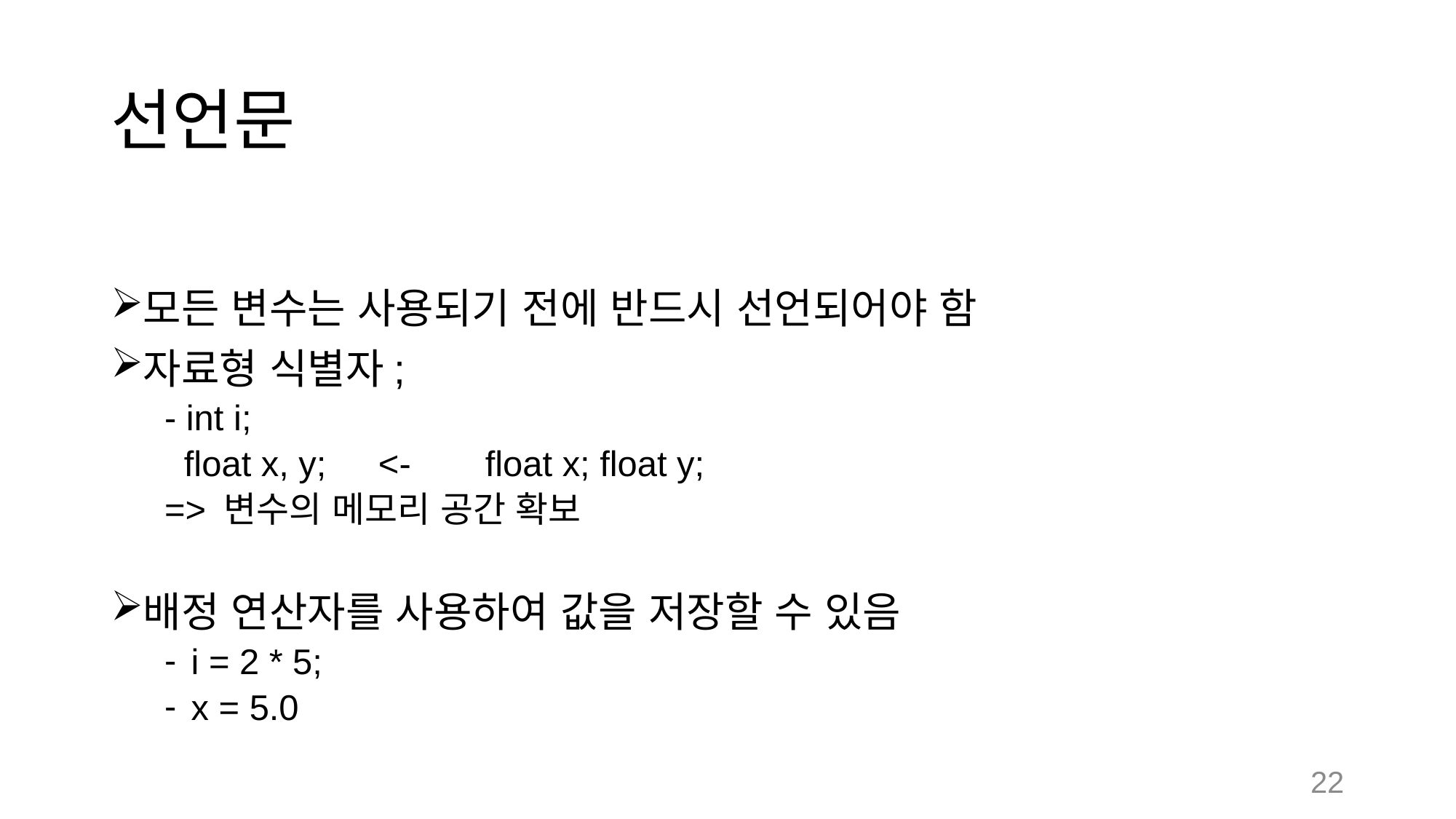

# 선언문

모든 변수는 사용되기 전에 반드시 선언되어야 함
자료형 식별자;
- int i;
  float x, y;	<- 	float x; float y;
		=> 변수의 메모리 공간 확보

배정 연산자를 사용하여 값을 저장할 수 있음
i = 2 * 5;
x = 5.0
22